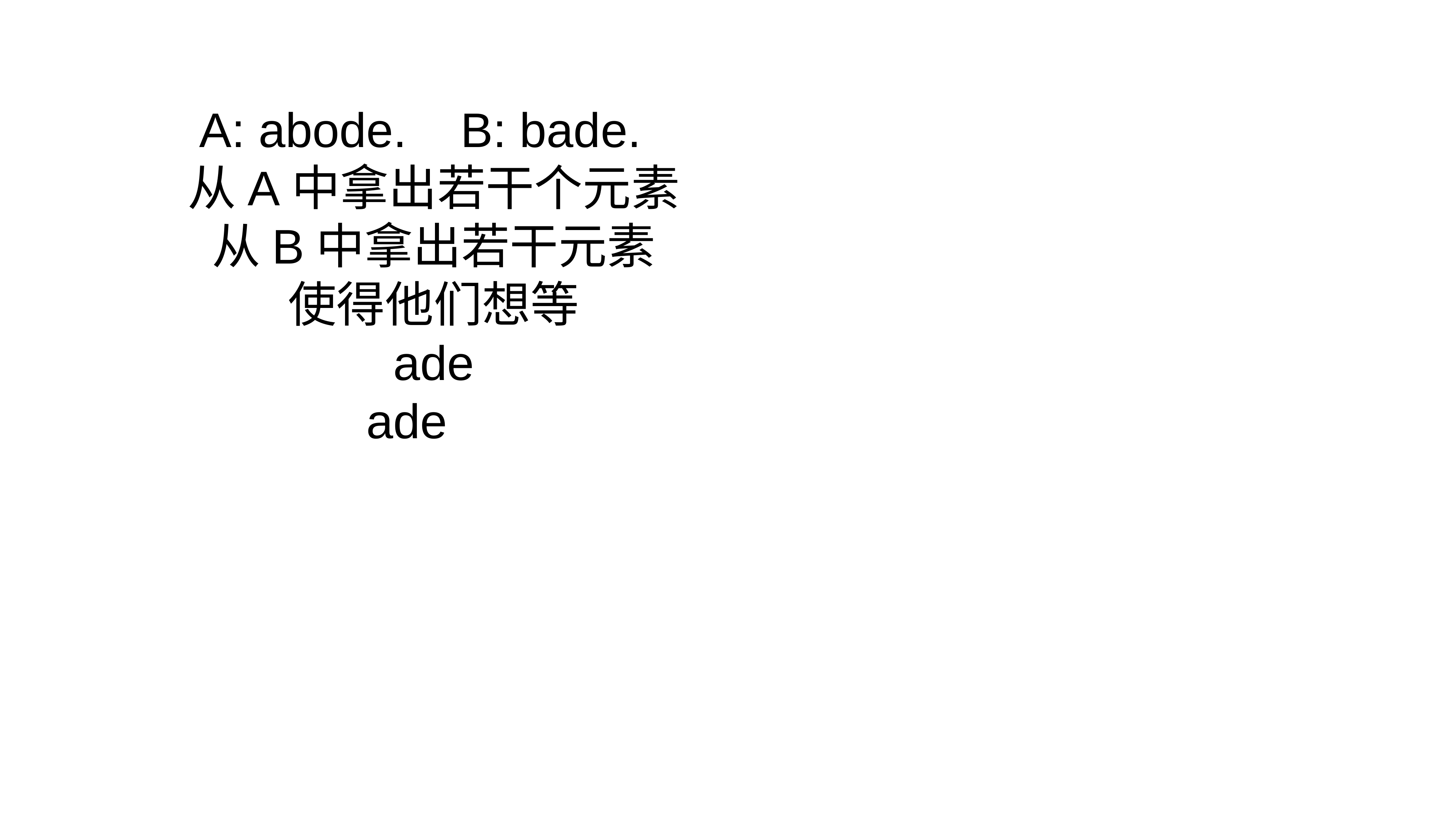

A: abode.    B: bade.
从A中拿出若干个元素
从B中拿出若干元素
使得他们想等
ade
ade